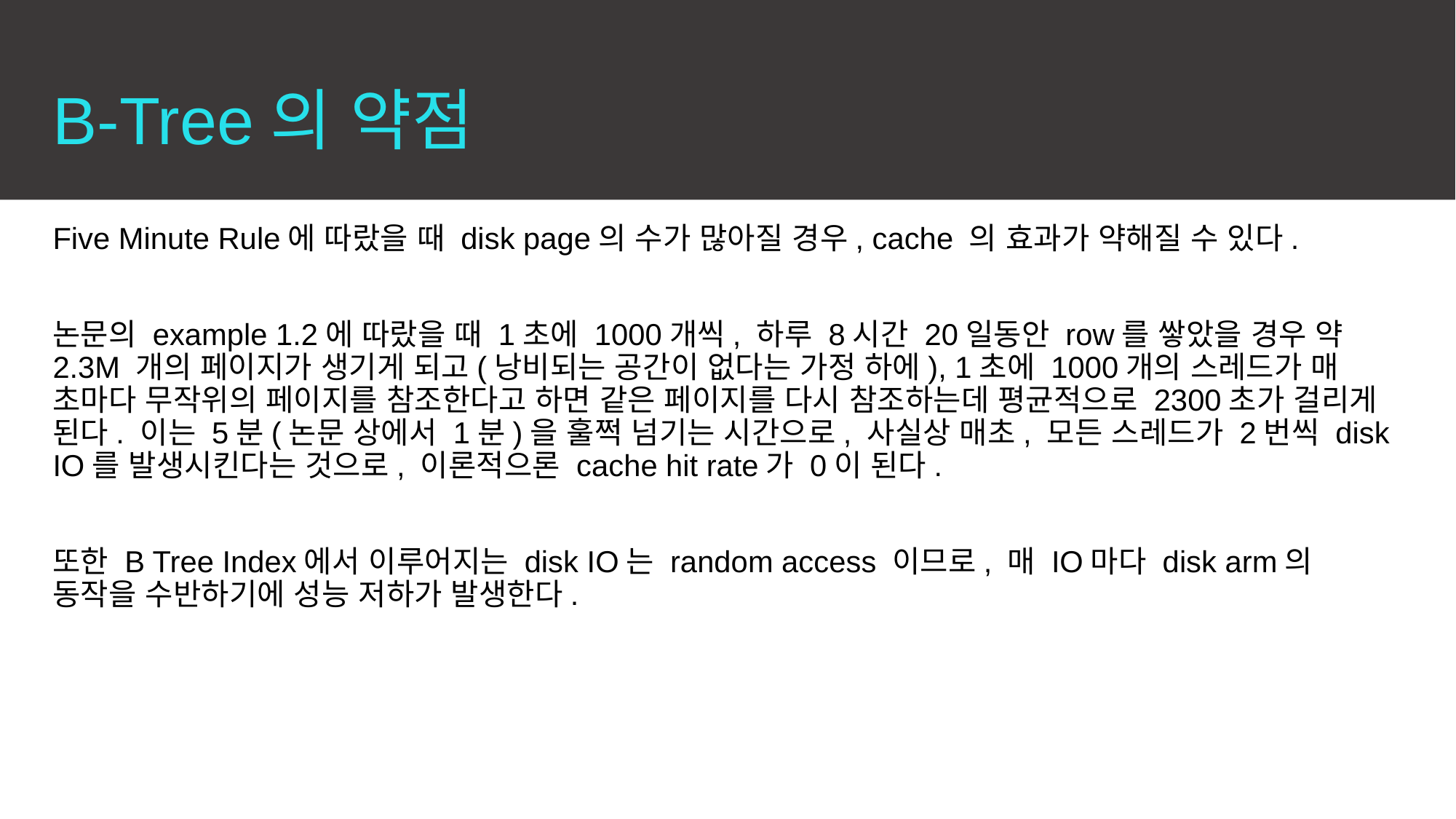

# B-Tree의 약점
Five Minute Rule에 따랐을 때 disk page의 수가 많아질 경우, cache 의 효과가 약해질 수 있다.

논문의 example 1.2에 따랐을 때 1초에 1000개씩, 하루 8시간 20일동안 row를 쌓았을 경우 약 2.3M 개의 페이지가 생기게 되고(낭비되는 공간이 없다는 가정 하에), 1초에 1000개의 스레드가 매 초마다 무작위의 페이지를 참조한다고 하면 같은 페이지를 다시 참조하는데 평균적으로 2300초가 걸리게 된다. 이는 5분(논문 상에서 1분)을 훌쩍 넘기는 시간으로, 사실상 매초, 모든 스레드가 2번씩 disk IO를 발생시킨다는 것으로, 이론적으론 cache hit rate가 0이 된다.

또한 B Tree Index에서 이루어지는 disk IO는 random access 이므로, 매 IO마다 disk arm의 동작을 수반하기에 성능 저하가 발생한다.